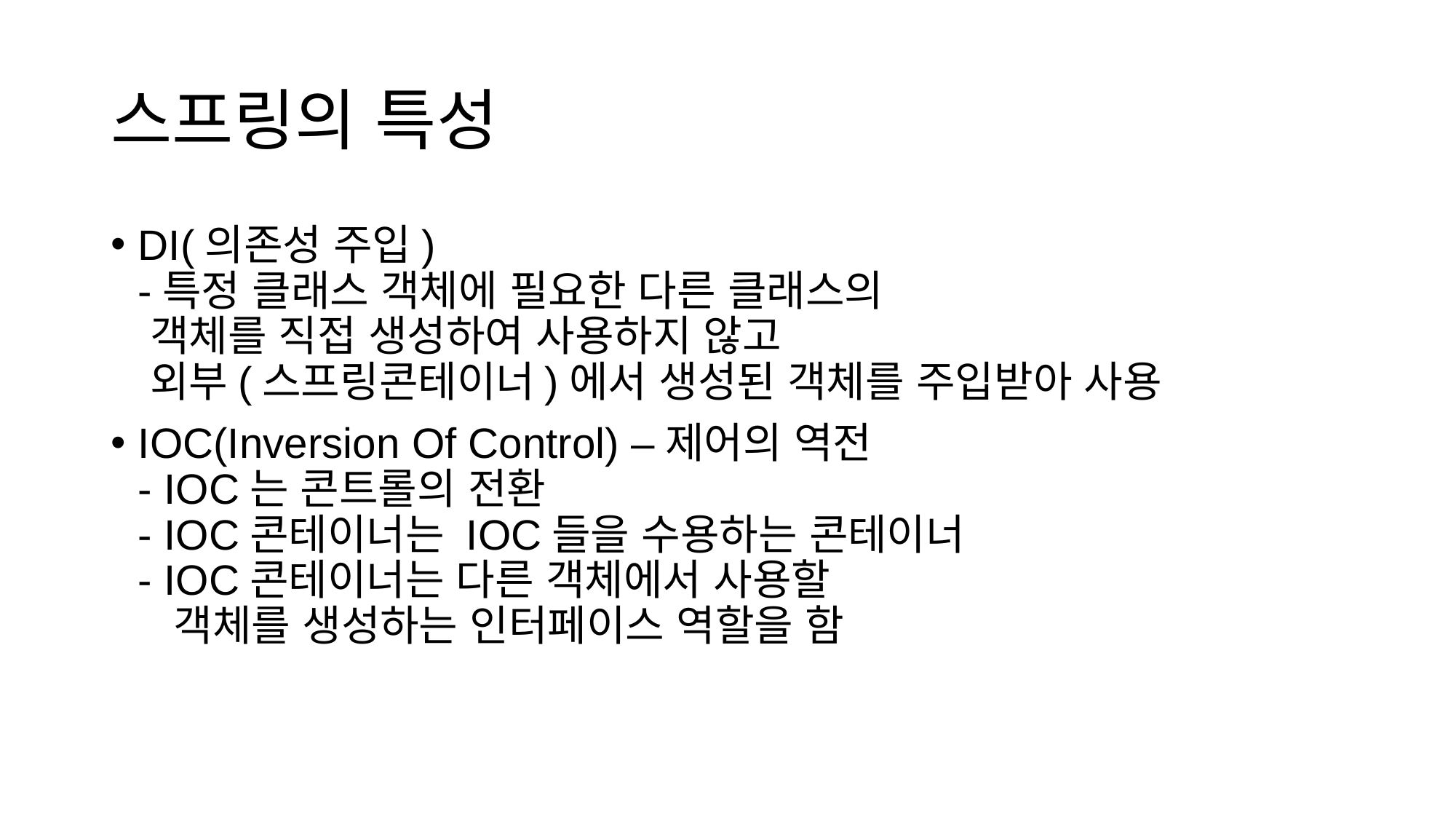

# 스프링의 특성
DI(의존성 주입)
-특정 클래스 객체에 필요한 다른 클래스의
 객체를 직접 생성하여 사용하지 않고
 외부(스프링콘테이너)에서 생성된 객체를 주입받아 사용
IOC(Inversion Of Control) –제어의 역전
- IOC는 콘트롤의 전환
- IOC콘테이너는 IOC들을 수용하는 콘테이너
- IOC콘테이너는 다른 객체에서 사용할
   객체를 생성하는 인터페이스 역할을 함